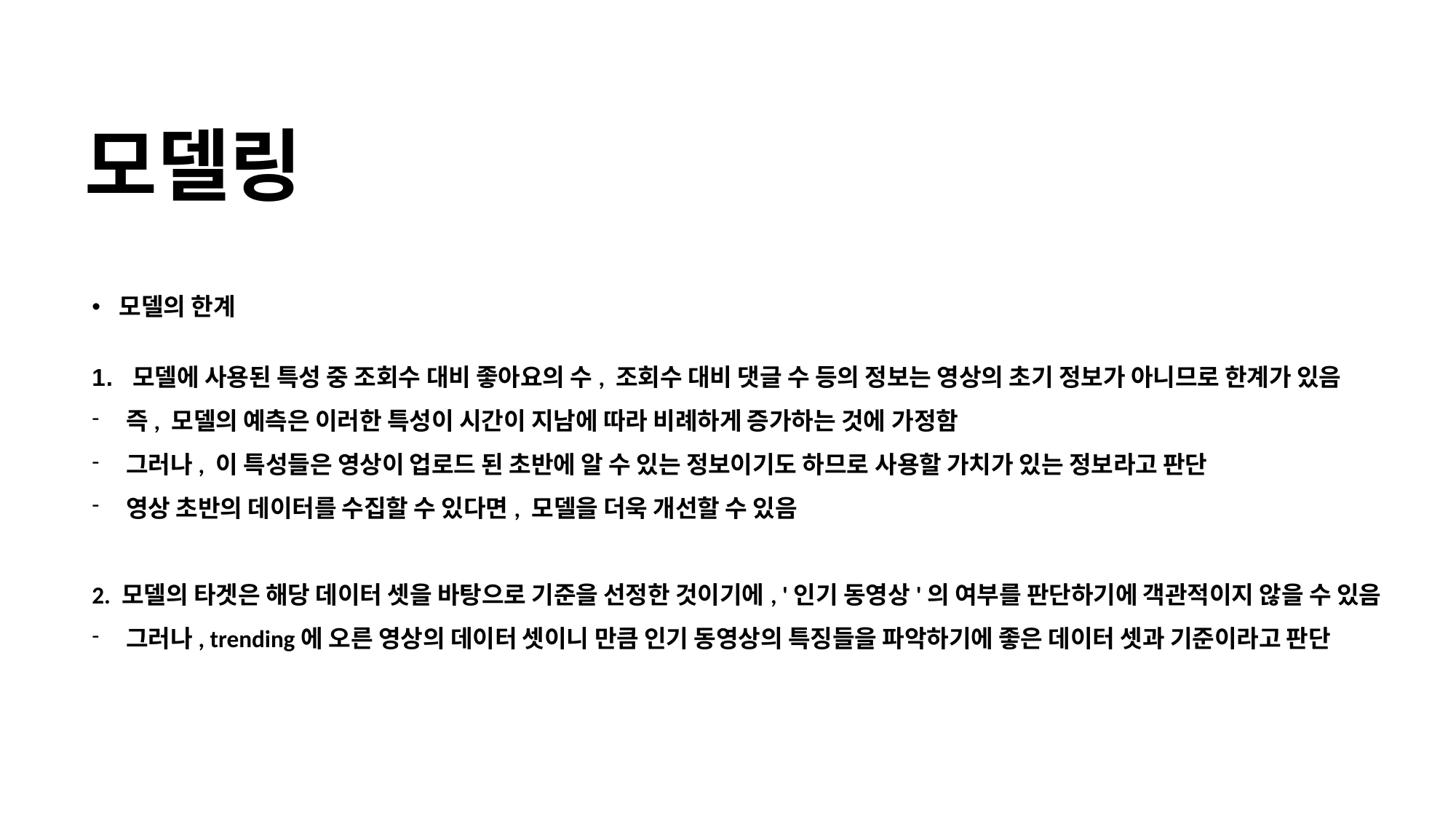

# 모델링
모델의 한계

모델에 사용된 특성 중 조회수 대비 좋아요의 수, 조회수 대비 댓글 수 등의 정보는 영상의 초기 정보가 아니므로 한계가 있음
즉, 모델의 예측은 이러한 특성이 시간이 지남에 따라 비례하게 증가하는 것에 가정함
그러나, 이 특성들은 영상이 업로드 된 초반에 알 수 있는 정보이기도 하므로 사용할 가치가 있는 정보라고 판단
영상 초반의 데이터를 수집할 수 있다면, 모델을 더욱 개선할 수 있음

2. 모델의 타겟은 해당 데이터 셋을 바탕으로 기준을 선정한 것이기에, '인기 동영상'의 여부를 판단하기에 객관적이지 않을 수 있음
그러나, trending에 오른 영상의 데이터 셋이니 만큼 인기 동영상의 특징들을 파악하기에 좋은 데이터 셋과 기준이라고 판단